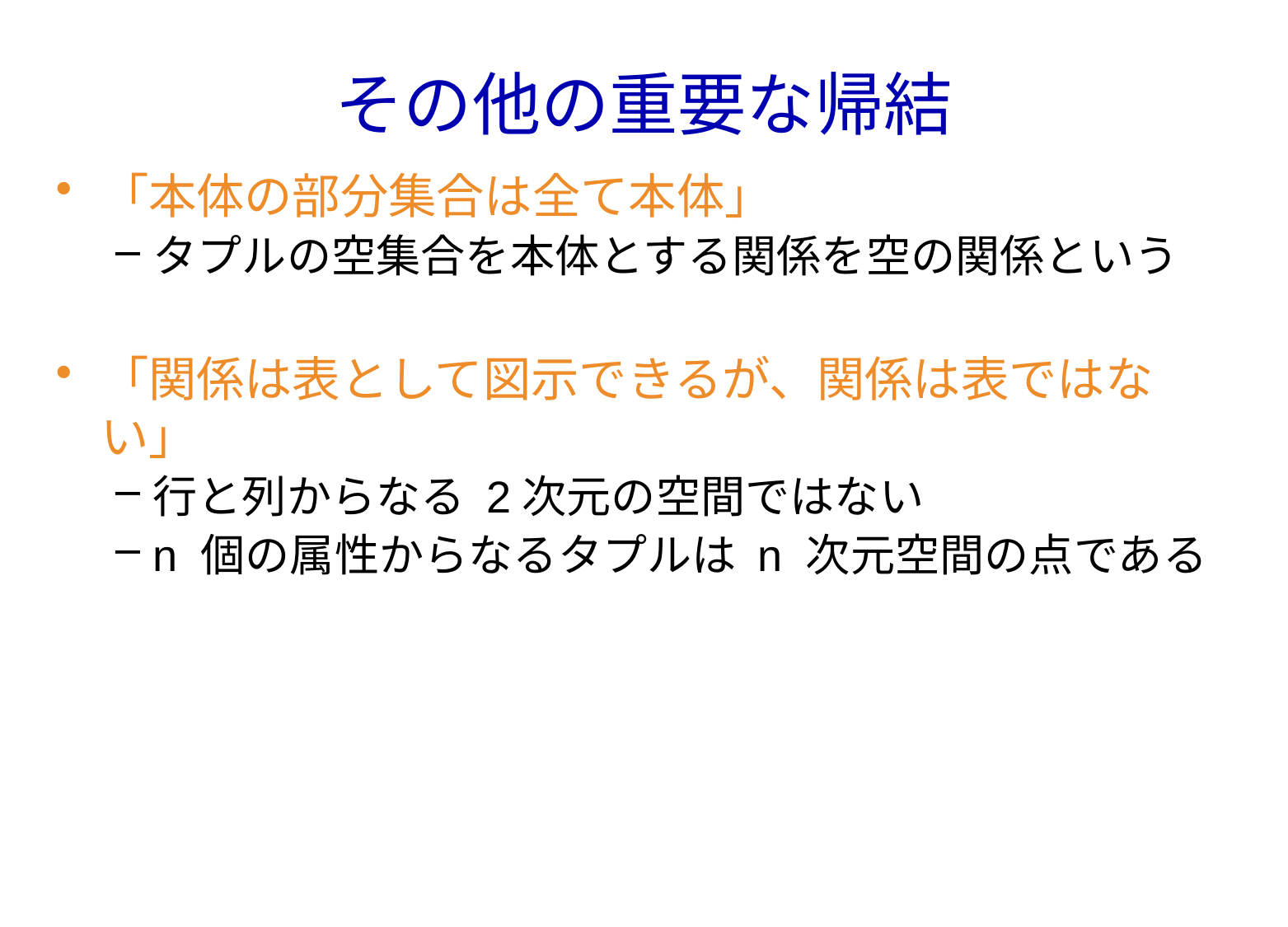

# その他の重要な帰結
「本体の部分集合は全て本体」
タプルの空集合を本体とする関係を空の関係という

「関係は表として図示できるが、関係は表ではない」
行と列からなる 2次元の空間ではない
n 個の属性からなるタプルは n 次元空間の点である